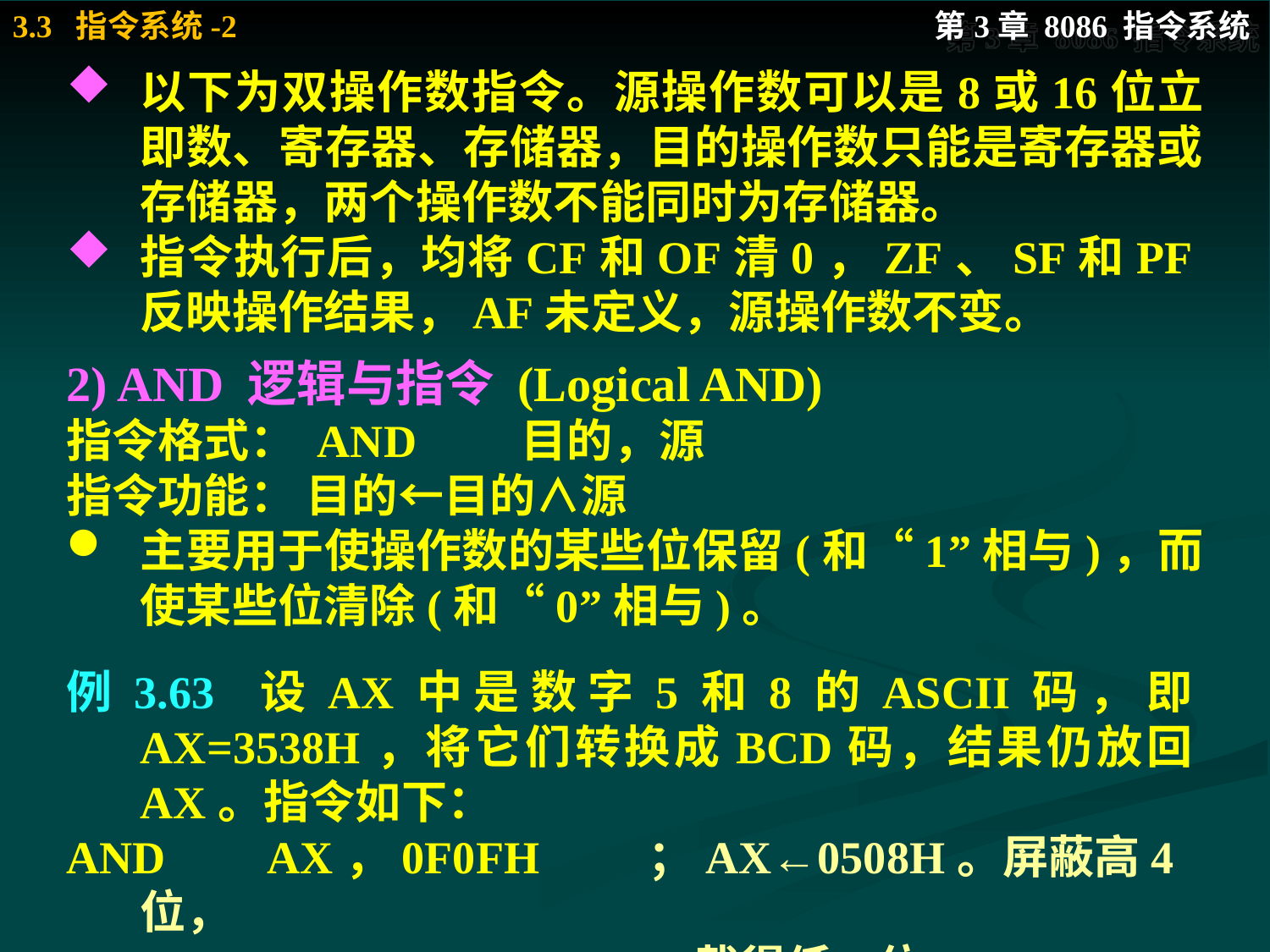

以下为双操作数指令。源操作数可以是8或16位立即数、寄存器、存储器，目的操作数只能是寄存器或存储器，两个操作数不能同时为存储器。
指令执行后，均将CF和OF清0，ZF、SF和PF反映操作结果，AF未定义，源操作数不变。
2) AND 逻辑与指令 (Logical AND)
指令格式： AND	目的，源
指令功能： 目的←目的∧源
主要用于使操作数的某些位保留(和“1”相与)，而使某些位清除(和“0”相与)。
例3.63 设AX中是数字5和8的ASCII码，即AX=3538H，将它们转换成BCD码，结果仍放回AX。指令如下：
AND	AX，0F0FH 	；AX←0508H。屏蔽高4位，
					；截得低4位